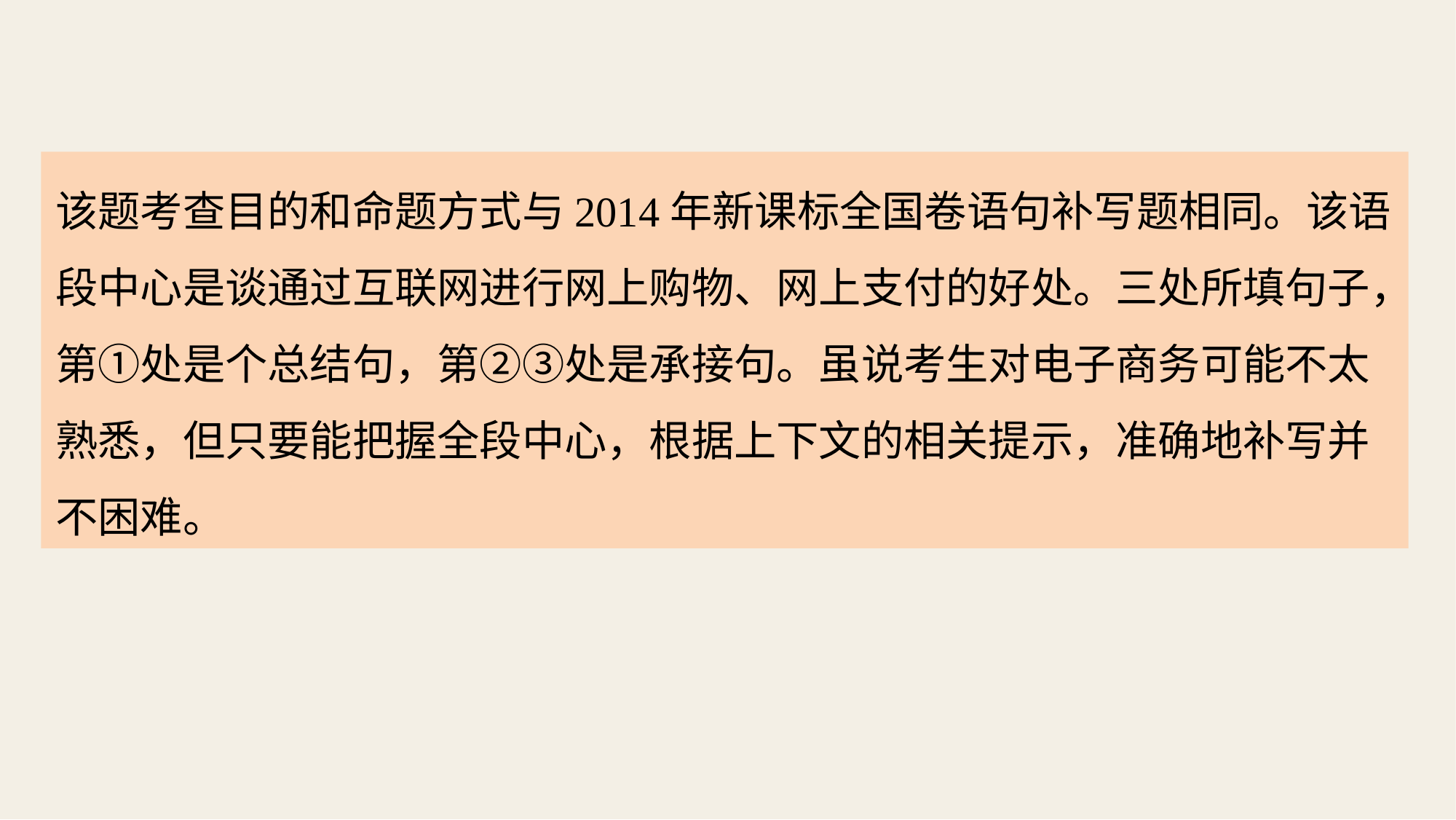

该题考查目的和命题方式与2014年新课标全国卷语句补写题相同。该语段中心是谈通过互联网进行网上购物、网上支付的好处。三处所填句子，第①处是个总结句，第②③处是承接句。虽说考生对电子商务可能不太熟悉，但只要能把握全段中心，根据上下文的相关提示，准确地补写并不困难。